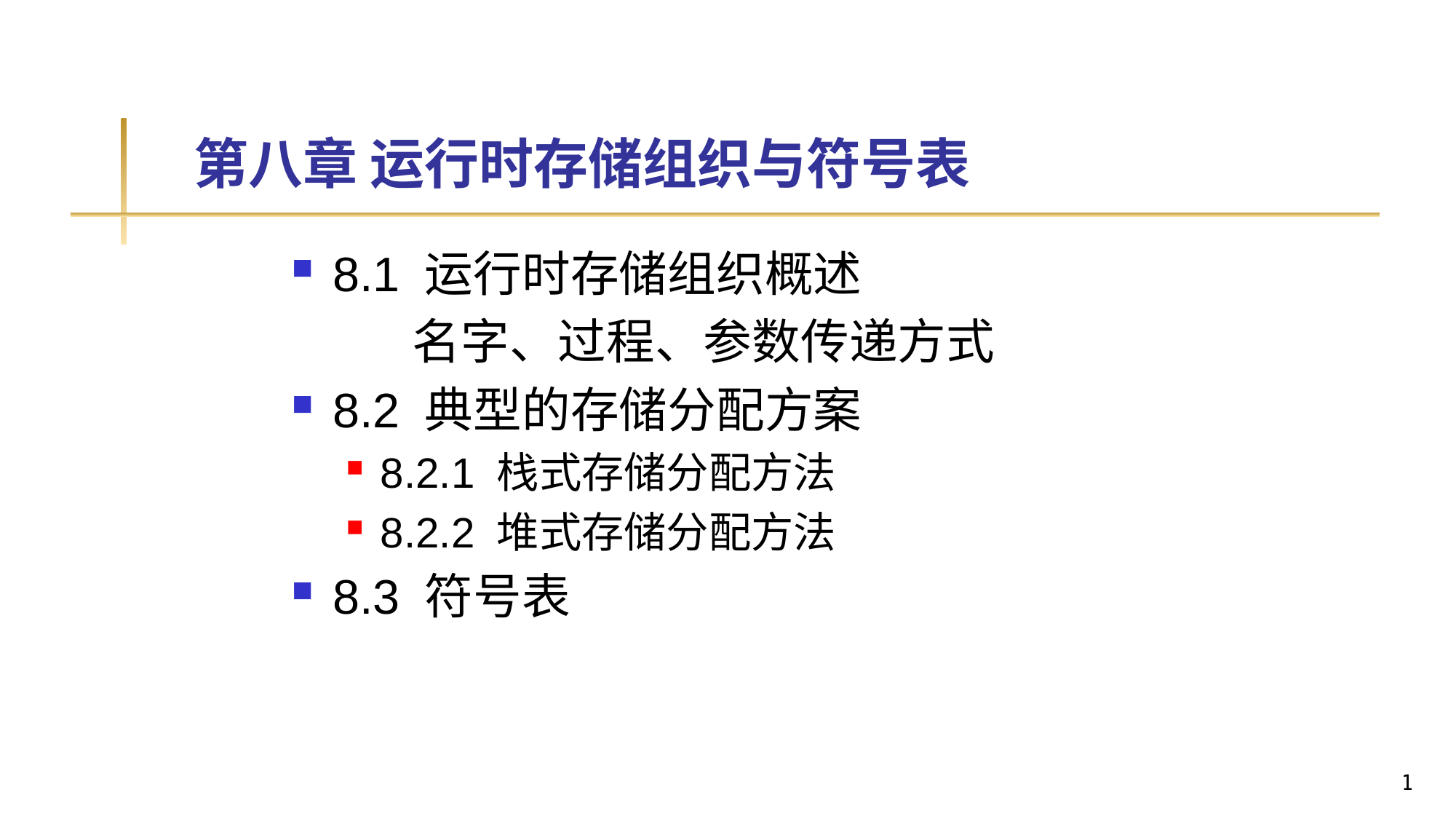

# 第八章 运行时存储组织与符号表
8.1 运行时存储组织概述
          名字、过程、参数传递方式
8.2 典型的存储分配方案
8.2.1 栈式存储分配方法
8.2.2 堆式存储分配方法
8.3 符号表
1